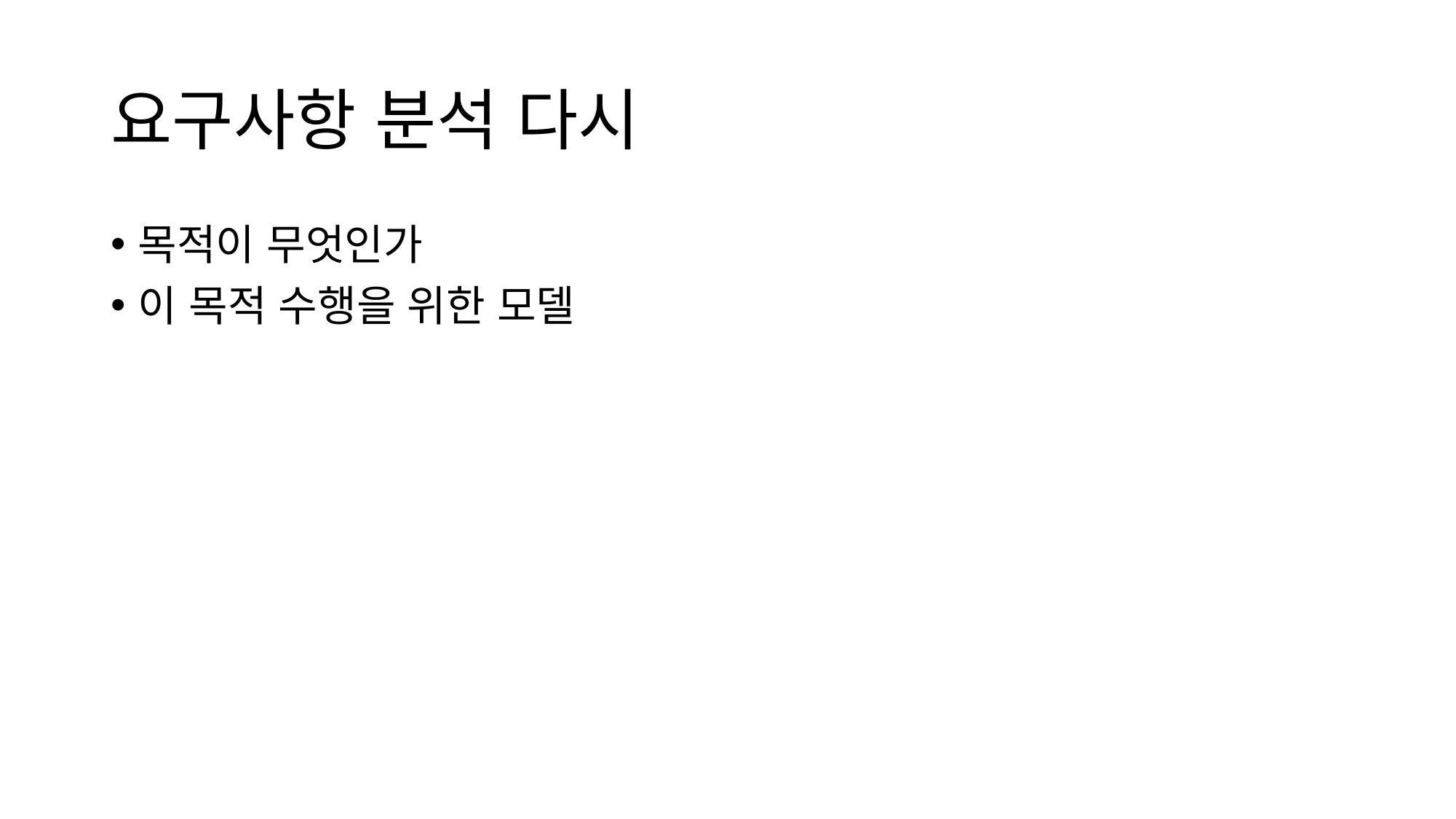

# 요구사항 분석 다시
목적이 무엇인가
이 목적 수행을 위한 모델